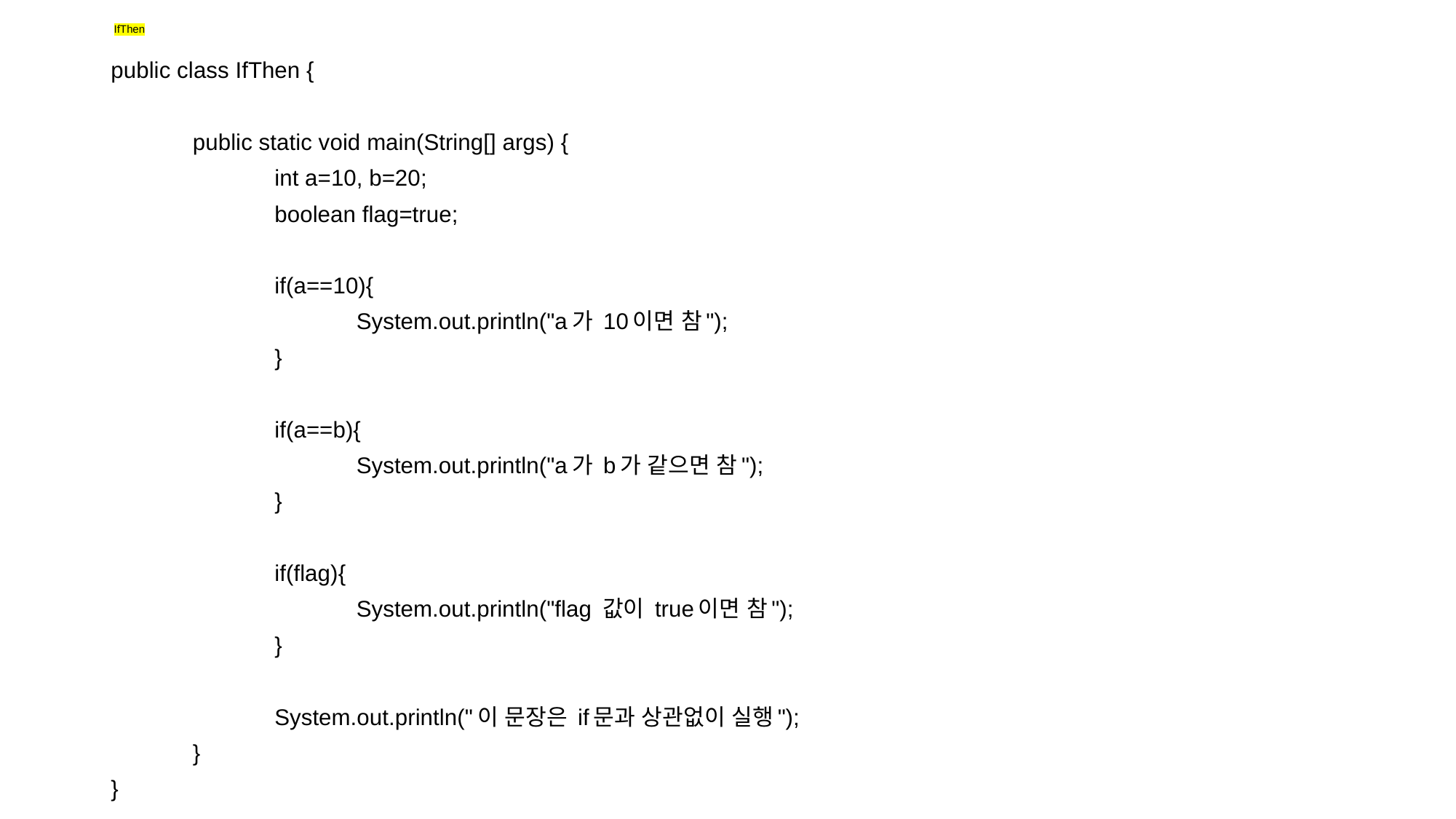

# IfThen
public class IfThen {

	public static void main(String[] args) {
		int a=10, b=20;
		boolean flag=true;

		if(a==10){
			System.out.println("a가 10이면 참");
		}

		if(a==b){
			System.out.println("a가 b가 같으면 참");
		}

		if(flag){
			System.out.println("flag 값이 true이면 참");
		}

		System.out.println("이 문장은 if문과 상관없이 실행");
	}
}